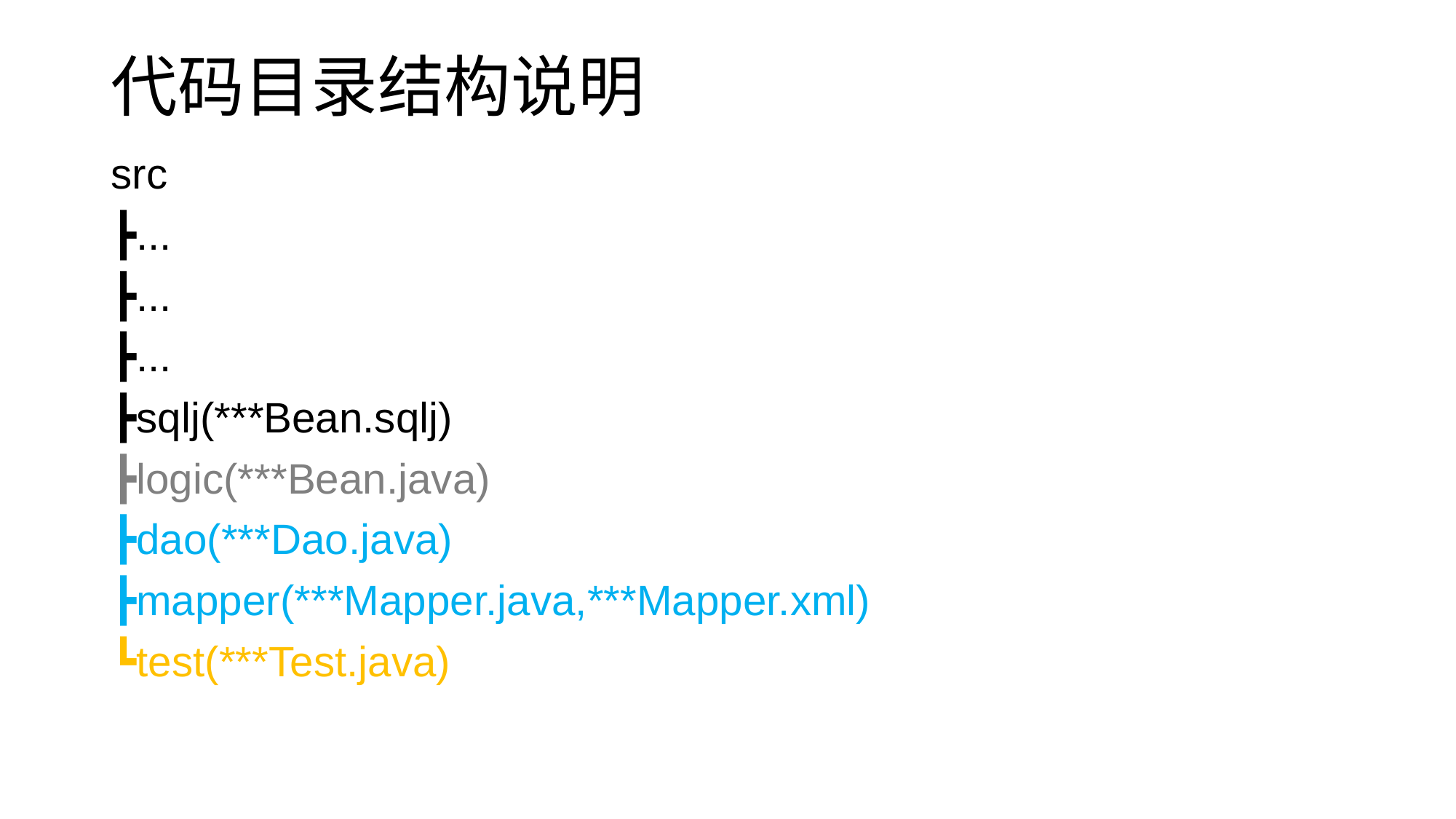

# 代码目录结构说明
src
┣...
┣...
┣...
┣sqlj(***Bean.sqlj)
┣logic(***Bean.java)
┣dao(***Dao.java)
┣mapper(***Mapper.java,***Mapper.xml)
┗test(***Test.java)